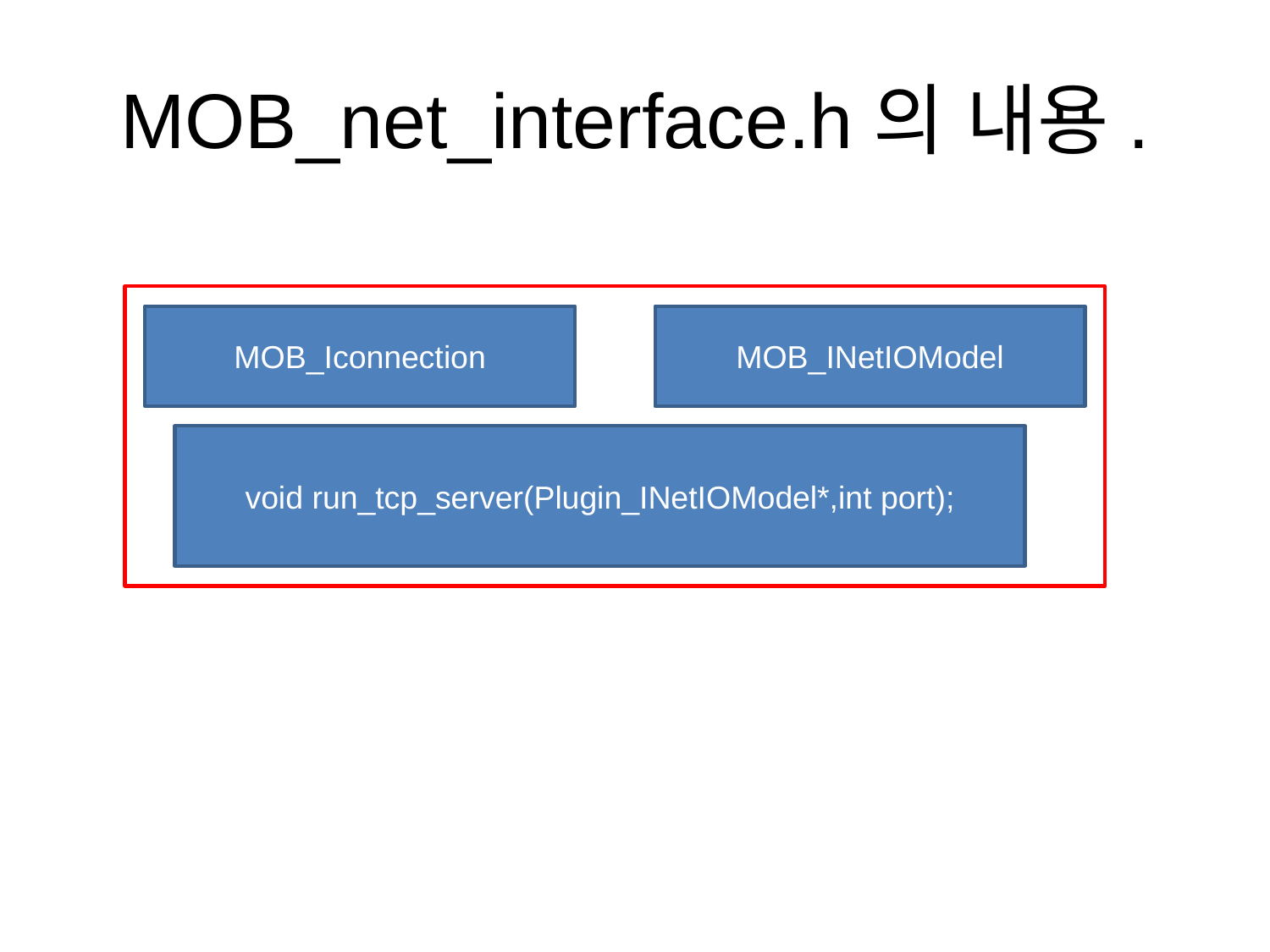

# MOB_net_interface.h의 내용.

MOB_Iconnection
MOB_INetIOModel
void run_tcp_server(Plugin_INetIOModel*,int port);